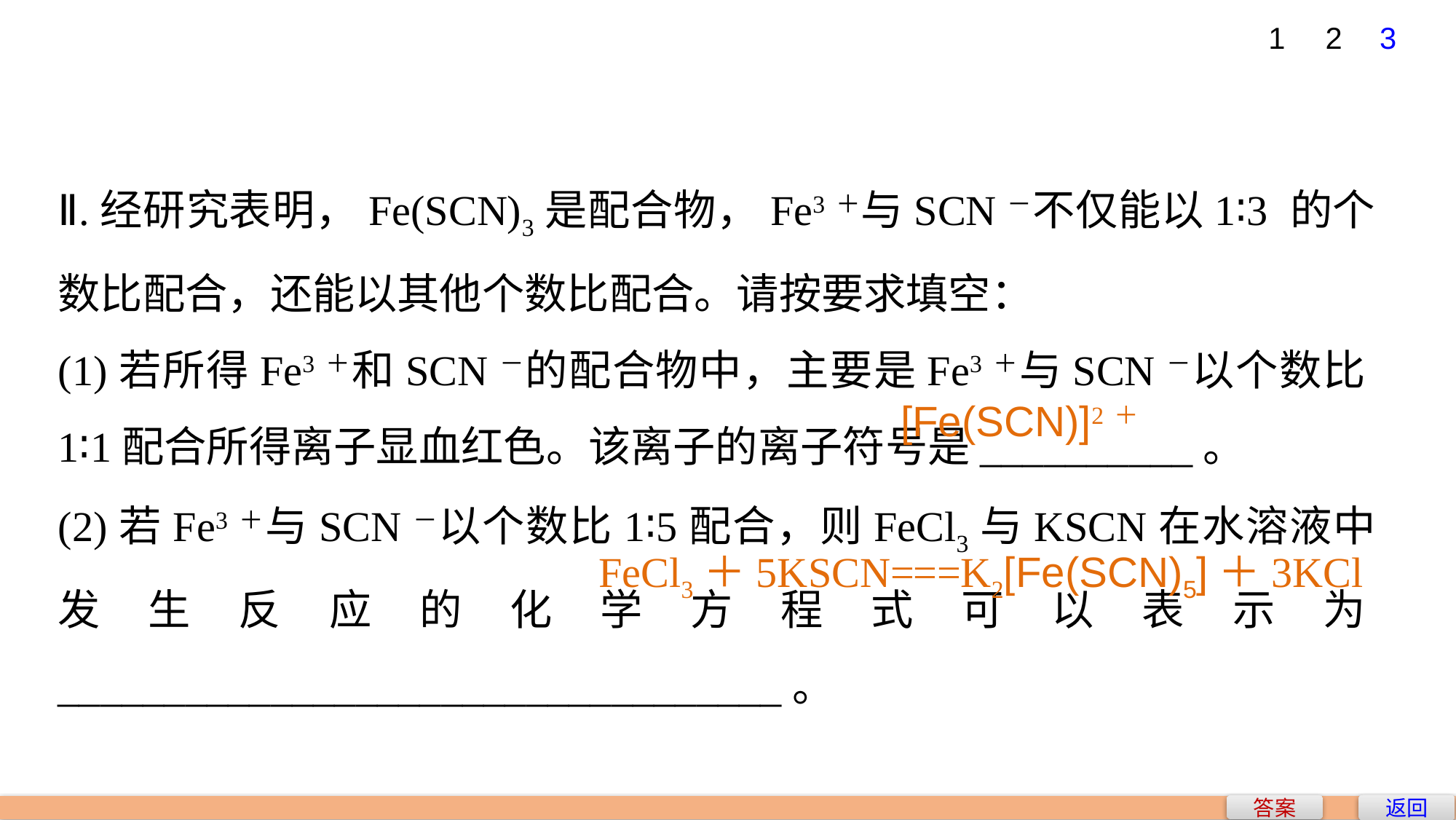

1
2
3
Ⅱ.经研究表明，Fe(SCN)3是配合物，Fe3＋与SCN－不仅能以1∶3 的个数比配合，还能以其他个数比配合。请按要求填空：
(1)若所得Fe3＋和SCN－的配合物中，主要是Fe3＋与SCN－以个数比1∶1配合所得离子显血红色。该离子的离子符号是__________。
(2)若Fe3＋与SCN－以个数比1∶5配合，则FeCl3与KSCN在水溶液中发生反应的化学方程式可以表示为__________________________________。
[Fe(SCN)]2＋
FeCl3＋5KSCN===K2[Fe(SCN)5]＋3KCl
返回
答案